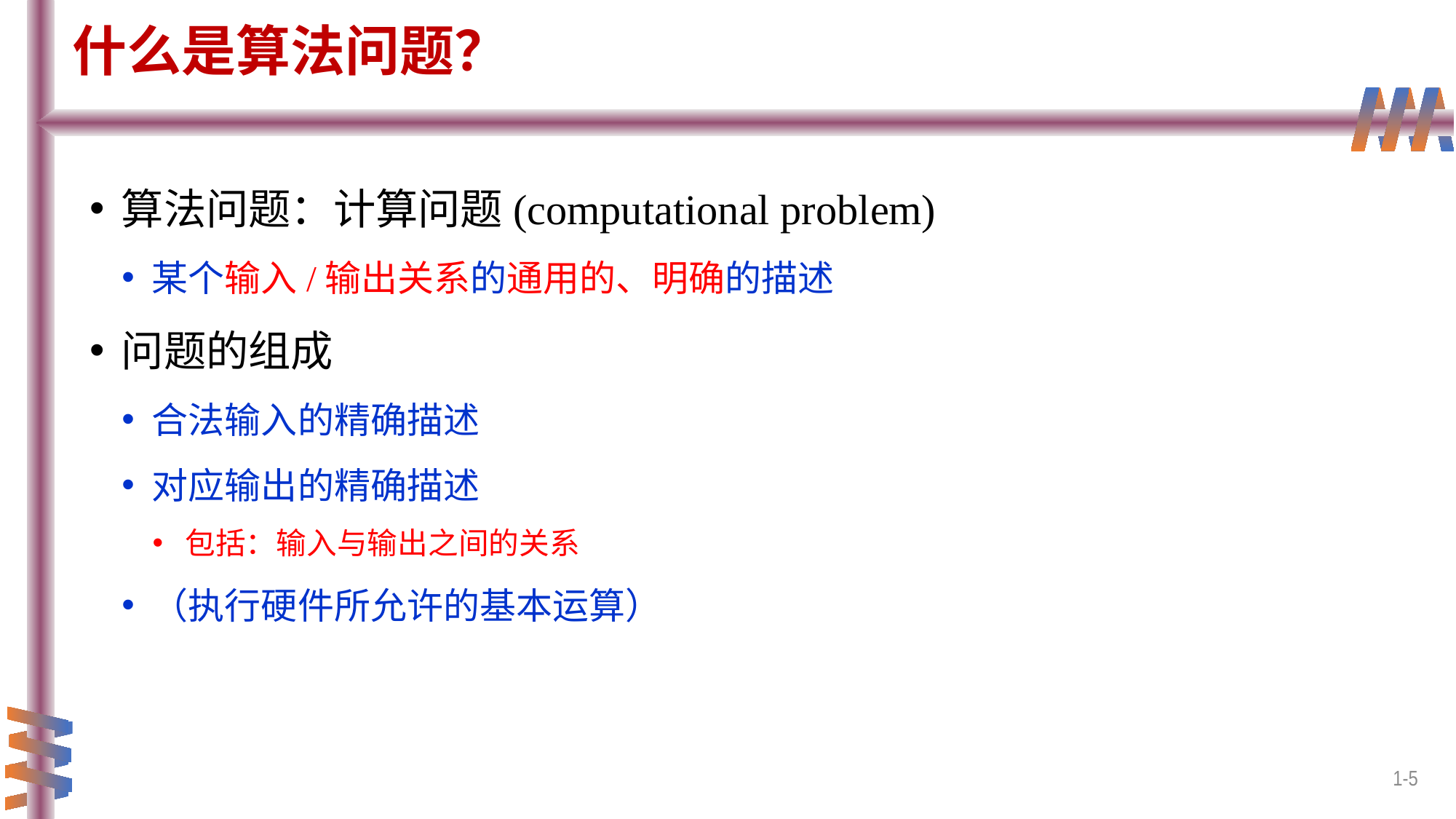

什么是算法问题？
算法问题：计算问题(computational problem)
某个输入/输出关系的通用的、明确的描述
问题的组成
合法输入的精确描述
对应输出的精确描述
包括：输入与输出之间的关系
（执行硬件所允许的基本运算）
1-5